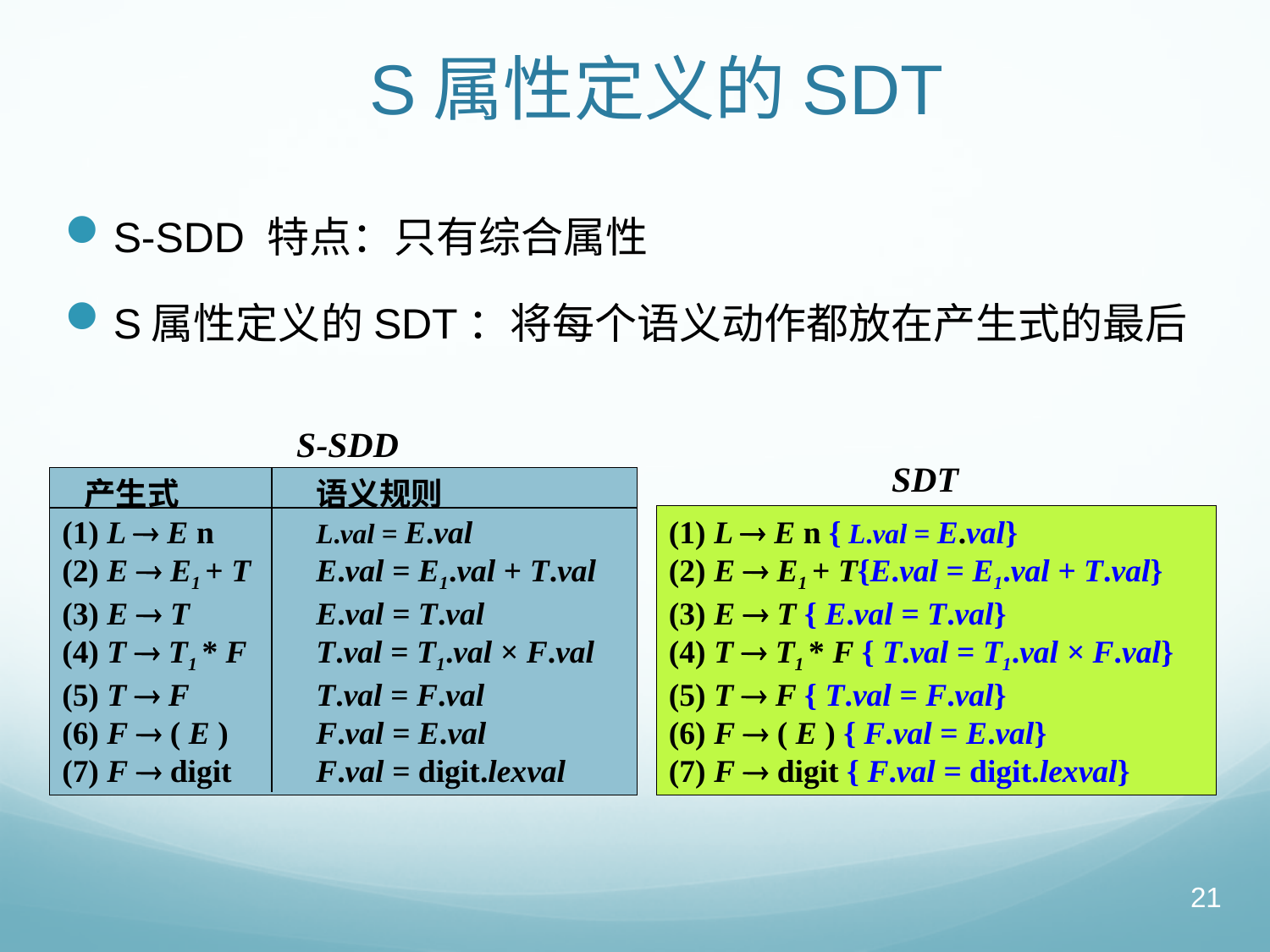

# S属性定义的SDT
S-SDD 特点：只有综合属性
S属性定义的SDT：将每个语义动作都放在产生式的最后

S-SDD
SDT
  产生式	  	语义规则
(1) L → E n 	L.val = E.val
(2) E → E1 + T	E.val = E1.val + T.val
(3) E → T              	E.val = T.val
(4) T → T1 * F      	T.val = T1.val × F.val
(5) T → F             	T.val = F.val
(6) F → ( E )	F.val = E.val
(7) F → digit        	F.val = digit.lexval
(1) L → E n { L.val = E.val}
(2) E → E1 + T{E.val = E1.val + T.val}
(3) E → T { E.val = T.val}
(4) T → T1 * F { T.val = T1.val × F.val}
(5) T → F { T.val = F.val}
(6) F → ( E ) { F.val = E.val}
(7) F → digit { F.val = digit.lexval}
21